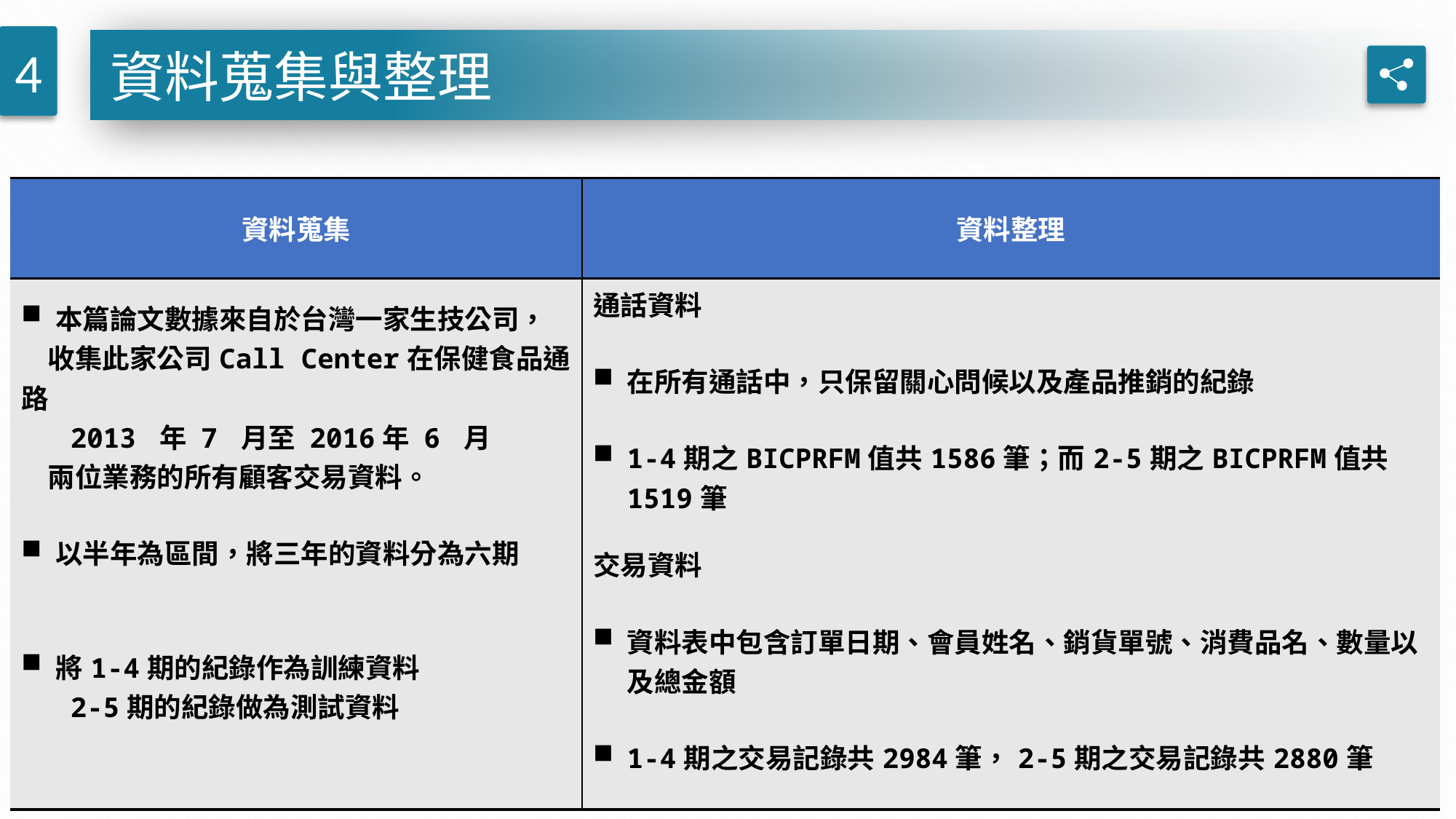

4

資料蒐集與整理

| 資料蒐集 | 資料整理 |
| --- | --- |
| 本篇論文數據來自於台灣一家生技公司， 收集此家公司Call Center在保健食品通路 2013 年 7 月至 2016年 6 月 兩位業務的所有顧客交易資料。 以半年為區間，將三年的資料分為六期 將1-4期的紀錄作為訓練資料 2-5期的紀錄做為測試資料 | 通話資料 在所有通話中，只保留關心問候以及產品推銷的紀錄 1-4期之BICPRFM值共1586筆；而2-5期之BICPRFM值共1519筆 交易資料 資料表中包含訂單日期、會員姓名、銷貨單號、消費品名、數量以及總金額 1-4期之交易記錄共2984筆，2-5期之交易記錄共2880筆 |